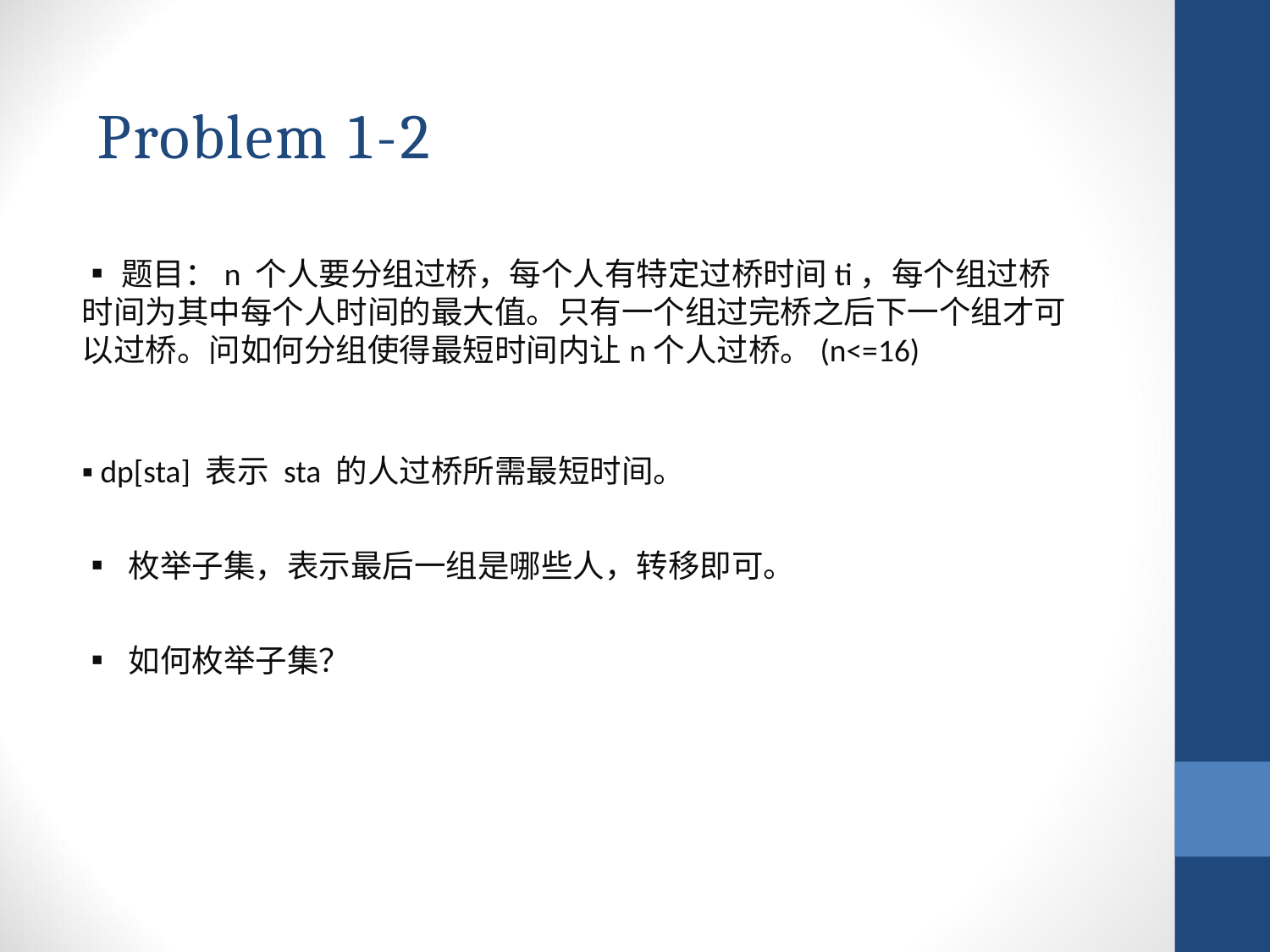

Problem 1-2
▪题目：n 个人要分组过桥，每个人有特定过桥时间ti，每个组过桥时间为其中每个人时间的最大值。只有一个组过完桥之后下一个组才可以过桥。问如何分组使得最短时间内让n个人过桥。(n<=16)
▪ dp[sta] 表示 sta 的人过桥所需最短时间。
▪ 枚举子集，表示最后一组是哪些人，转移即可。
▪ 如何枚举子集？